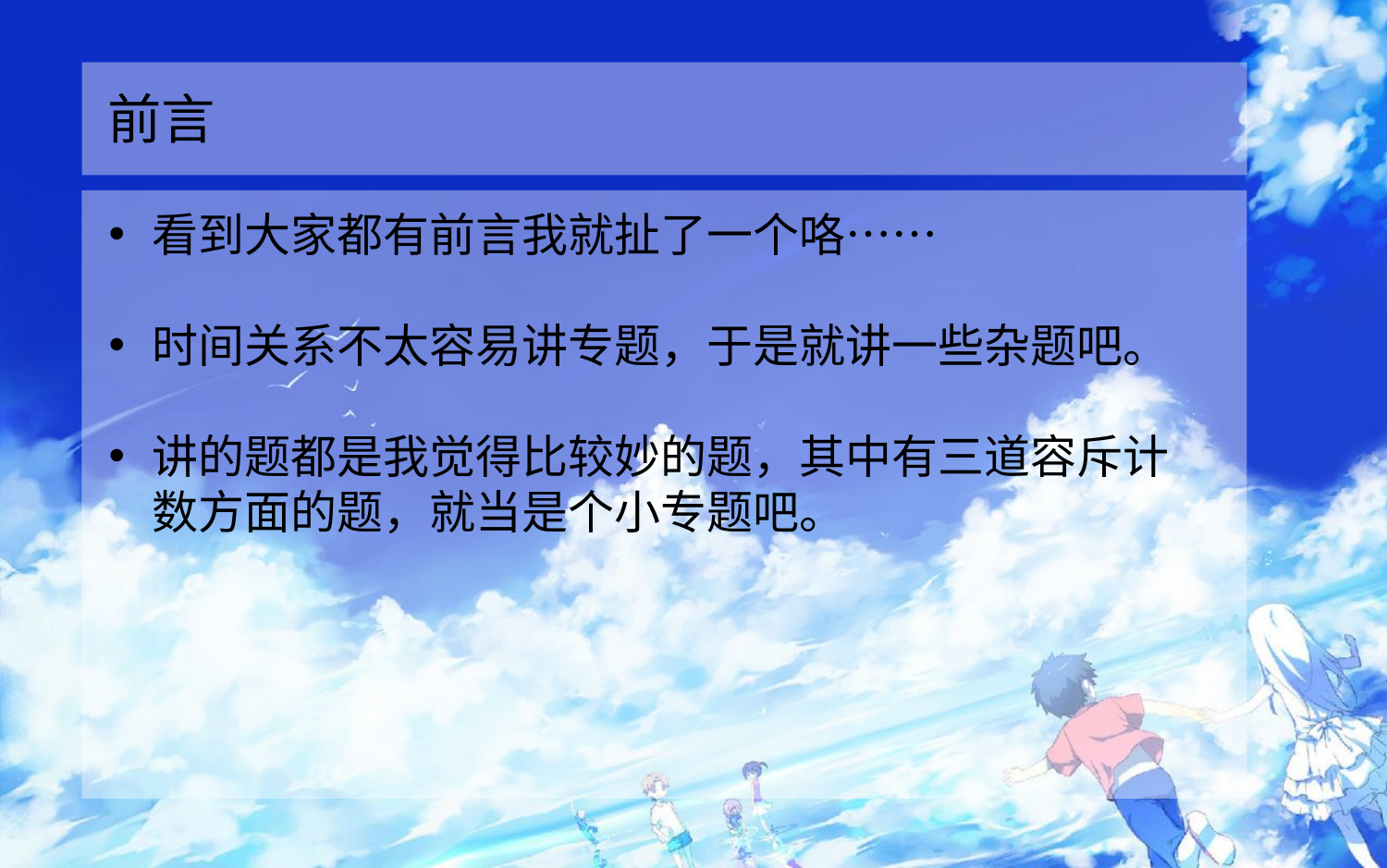

# 前言
看到大家都有前言我就扯了一个咯……

时间关系不太容易讲专题，于是就讲一些杂题吧。

讲的题都是我觉得比较妙的题，其中有三道容斥计数方面的题，就当是个小专题吧。